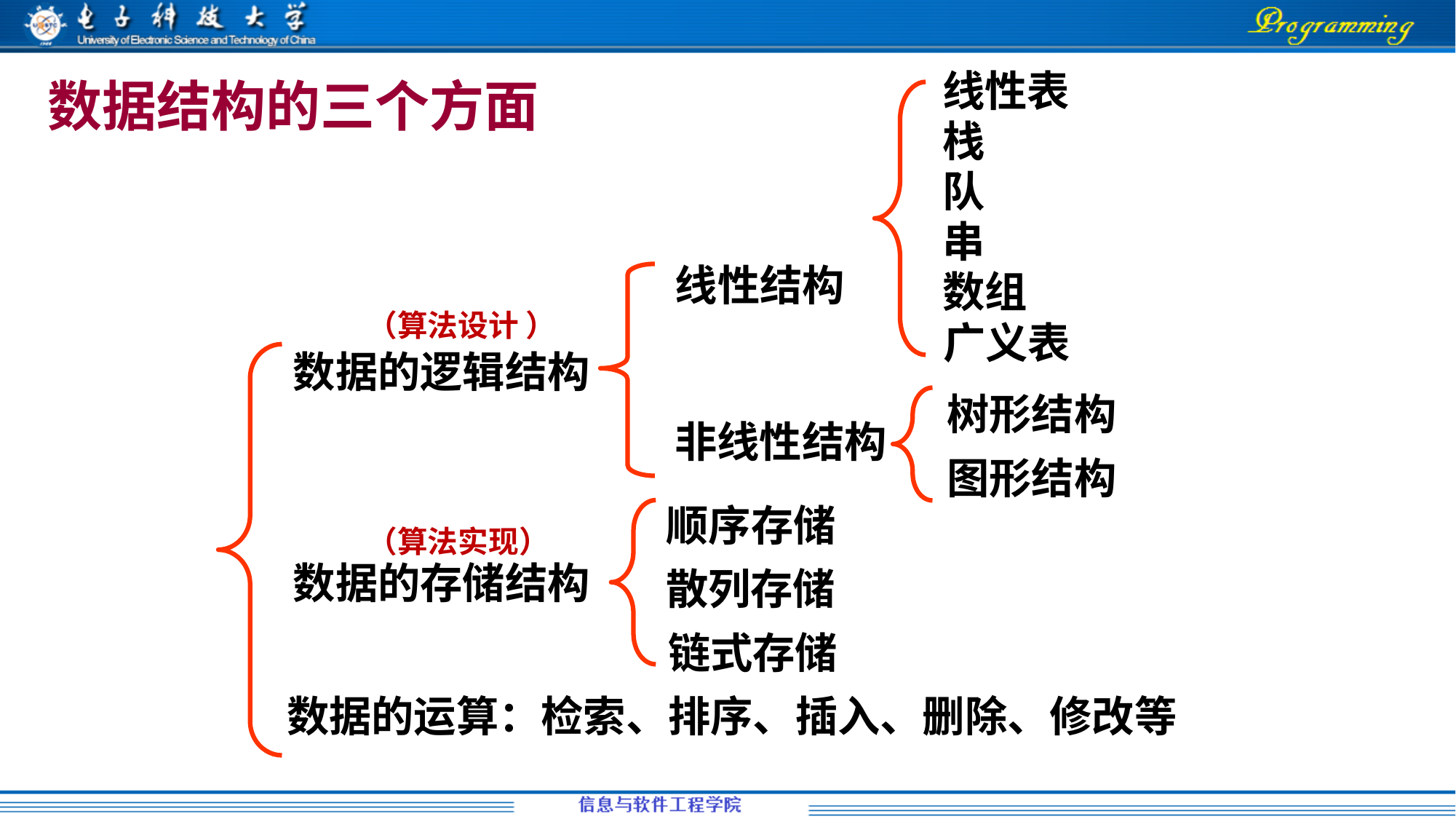

线性表
数据结构的三个方面

栈
队
串
 线性结构
数组

（算法设计 ）
广义表
 数据的逻辑结构

树形结构

 非线性结构

图形结构
 顺序存储

（算法实现）
 数据的存储结构
  散列存储
  链式存储
数据的运算：检索、排序、插入、删除、修改等